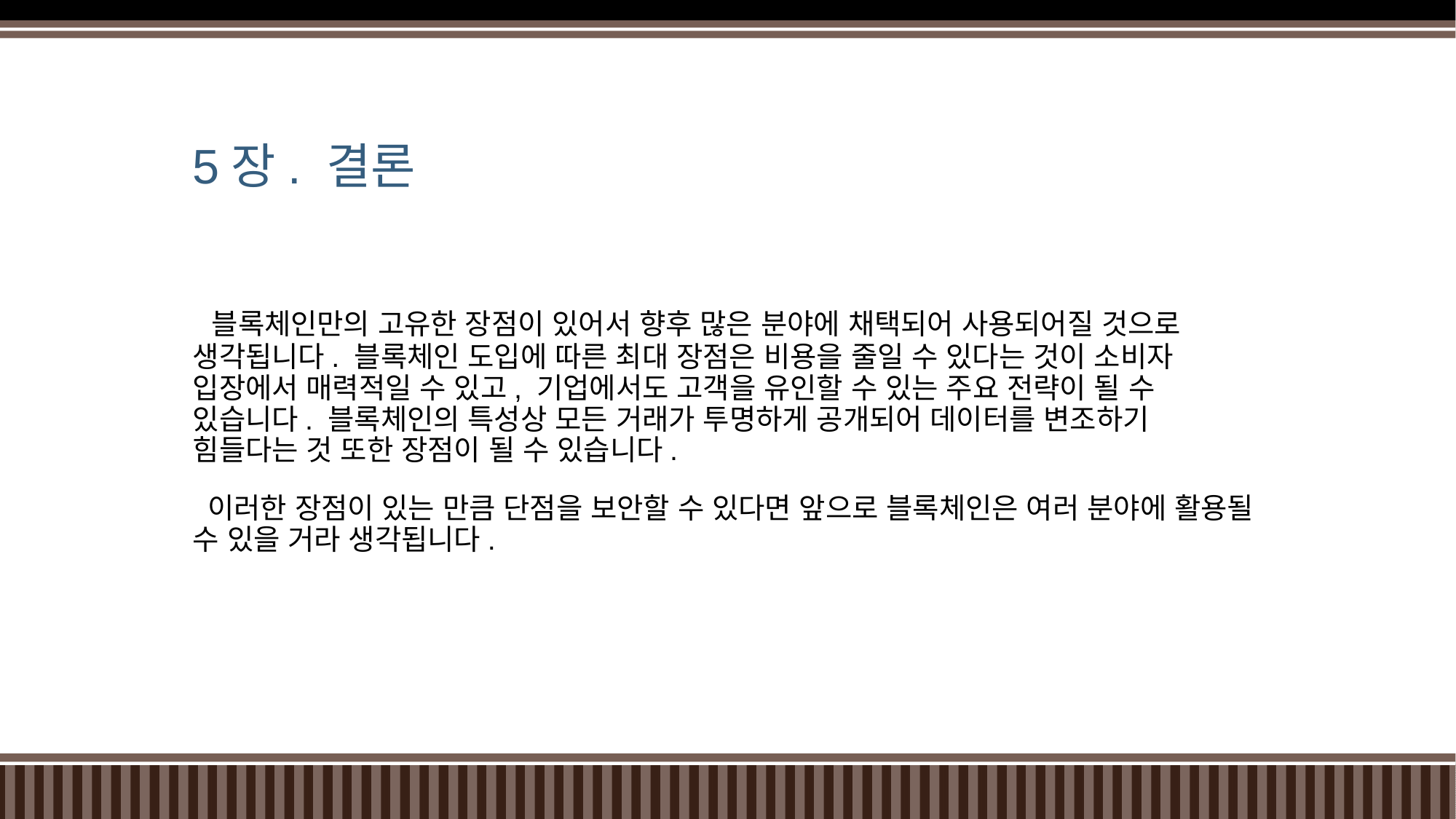

# 5장. 결론
 블록체인만의 고유한 장점이 있어서 향후 많은 분야에 채택되어 사용되어질 것으로 생각됩니다. 블록체인 도입에 따른 최대 장점은 비용을 줄일 수 있다는 것이 소비자 입장에서 매력적일 수 있고, 기업에서도 고객을 유인할 수 있는 주요 전략이 될 수 있습니다. 블록체인의 특성상 모든 거래가 투명하게 공개되어 데이터를 변조하기 힘들다는 것 또한 장점이 될 수 있습니다.
 이러한 장점이 있는 만큼 단점을 보안할 수 있다면 앞으로 블록체인은 여러 분야에 활용될 수 있을 거라 생각됩니다.